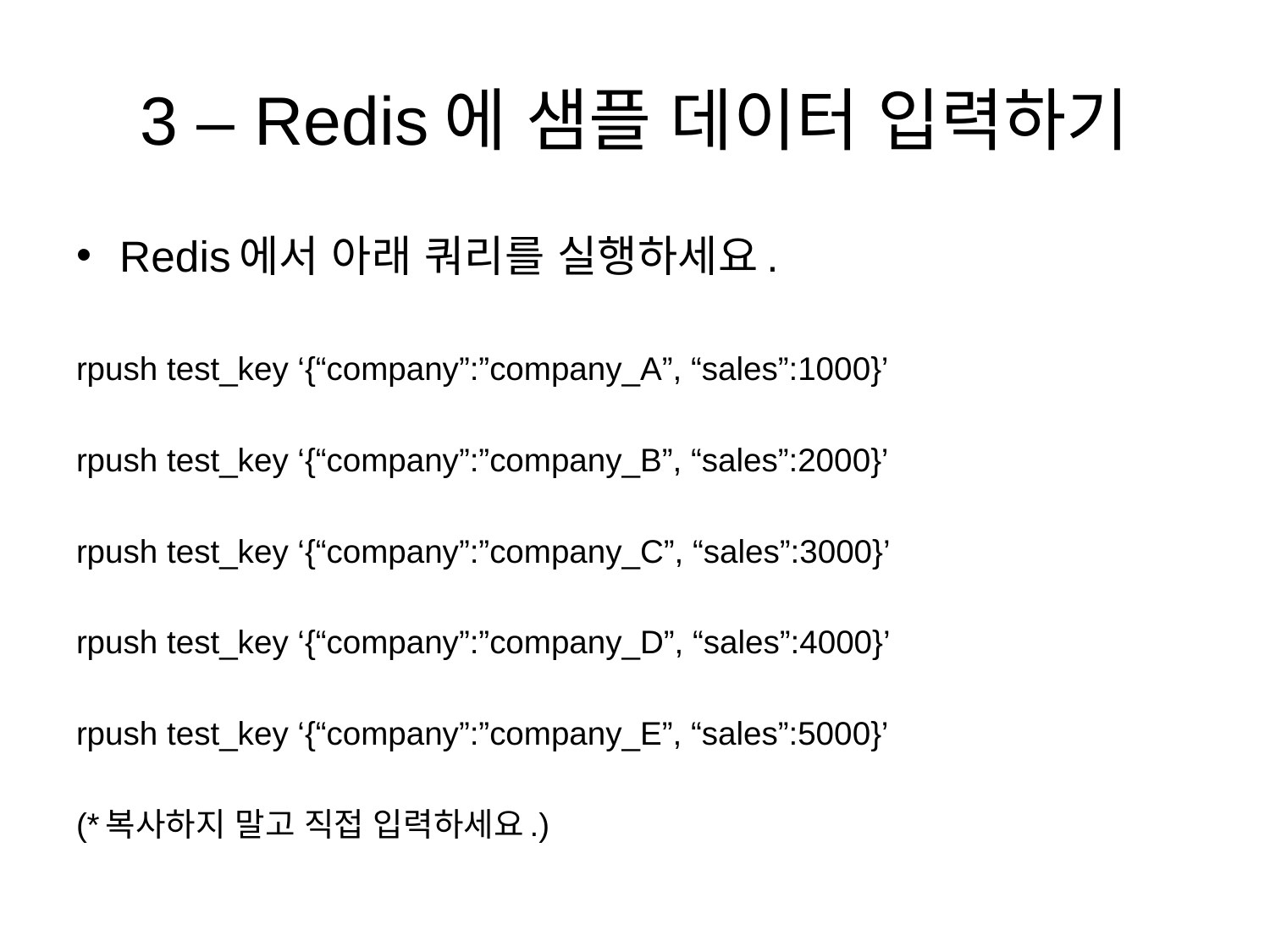

# 3 – Redis에 샘플 데이터 입력하기
Redis에서 아래 쿼리를 실행하세요.

rpush test_key ‘{“company”:”company_A”, “sales”:1000}’

rpush test_key ‘{“company”:”company_B”, “sales”:2000}’

rpush test_key ‘{“company”:”company_C”, “sales”:3000}’

rpush test_key ‘{“company”:”company_D”, “sales”:4000}’

rpush test_key ‘{“company”:”company_E”, “sales”:5000}’

(*복사하지 말고 직접 입력하세요.)